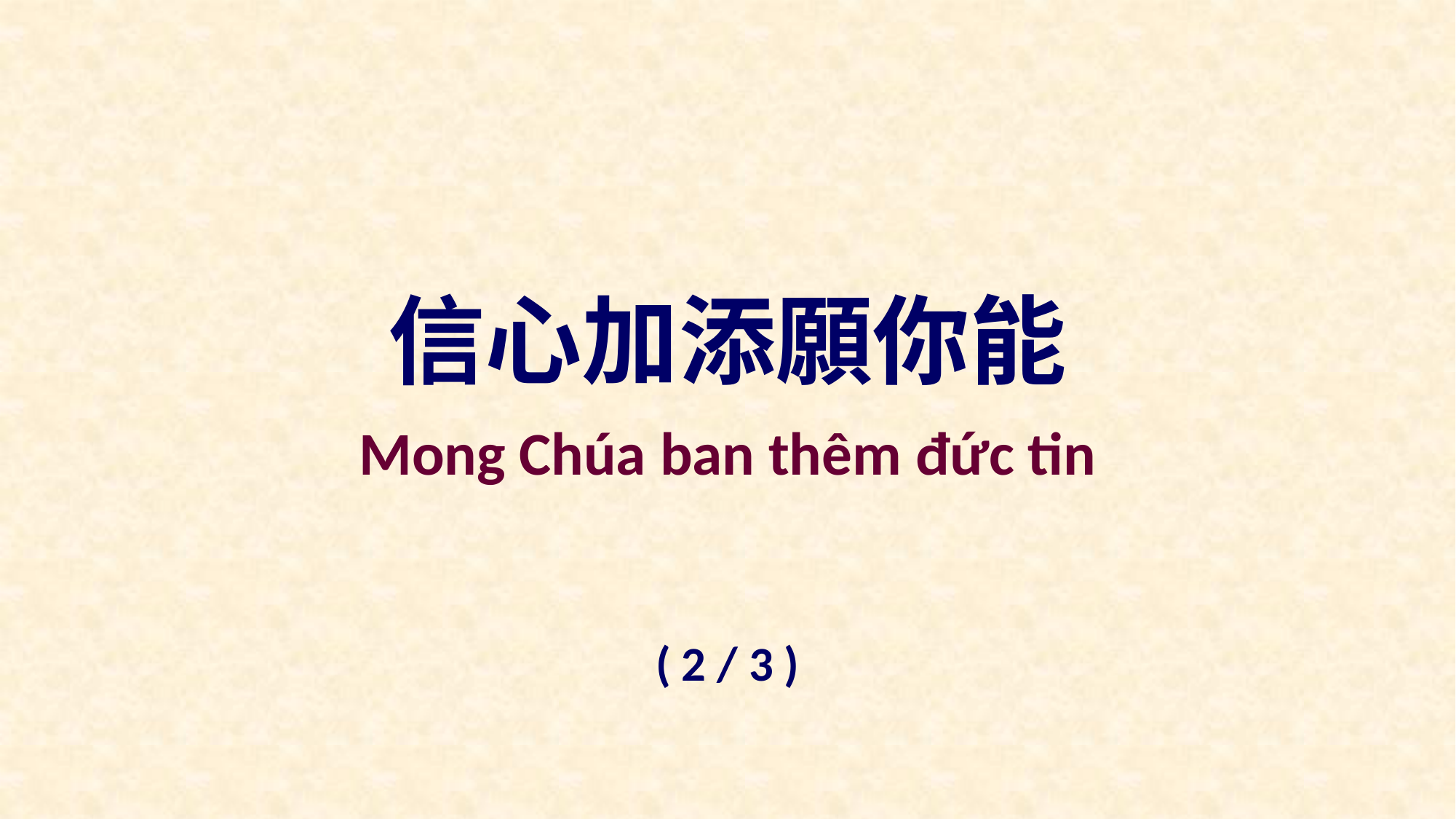

信心加添願你能
Mong Chúa ban thêm đức tin
( 2 / 3 )